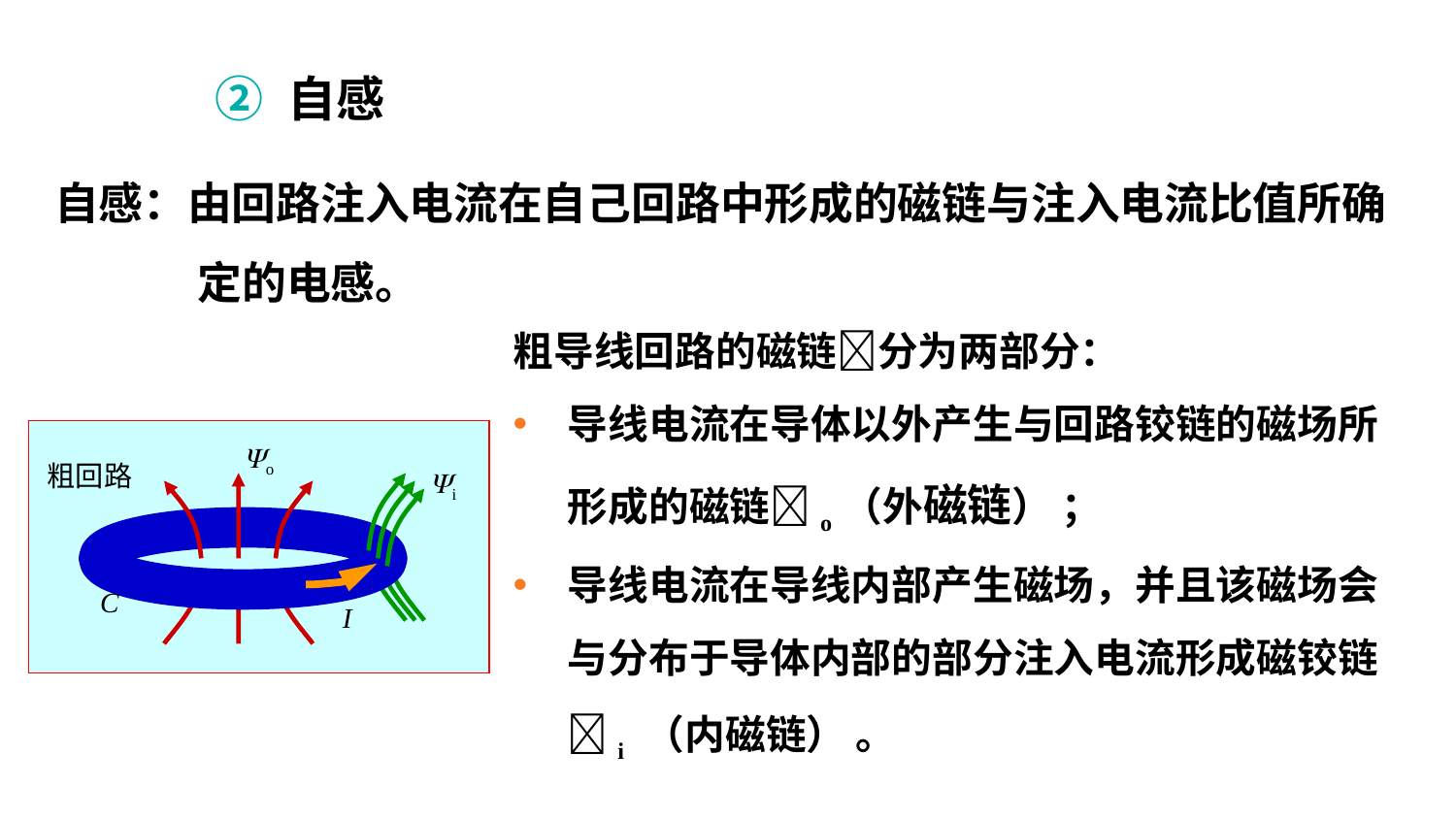

自感
自感：由回路注入电流在自己回路中形成的磁链与注入电流比值所确定的电感。
粗导线回路的磁链Ψ分为两部分：
导线电流在导体以外产生与回路铰链的磁场所形成的磁链Ψo（外磁链） ；
导线电流在导线内部产生磁场，并且该磁场会与分布于导体内部的部分注入电流形成磁铰链Ψi （内磁链） 。

Ψo
粗回路
Ψi

C
I